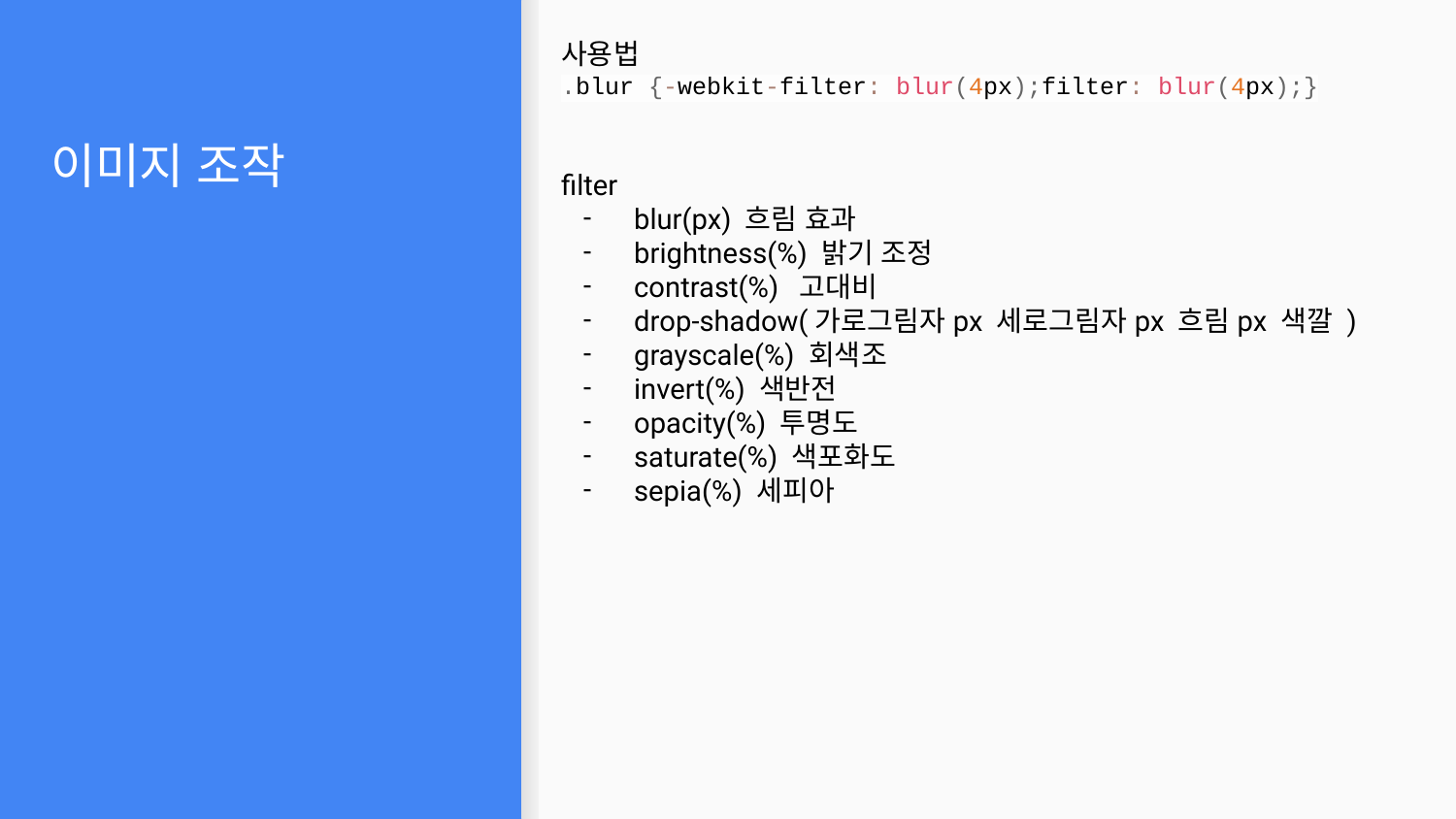

사용법
.blur {-webkit-filter: blur(4px);filter: blur(4px);}

filter
blur(px) 흐림 효과
brightness(%) 밝기 조정
contrast(%)  고대비
drop-shadow(가로그림자px 세로그림자px 흐림px 색깔 )
grayscale(%) 회색조
invert(%) 색반전
opacity(%) 투명도
saturate(%) 색포화도
sepia(%) 세피아
# 이미지 조작